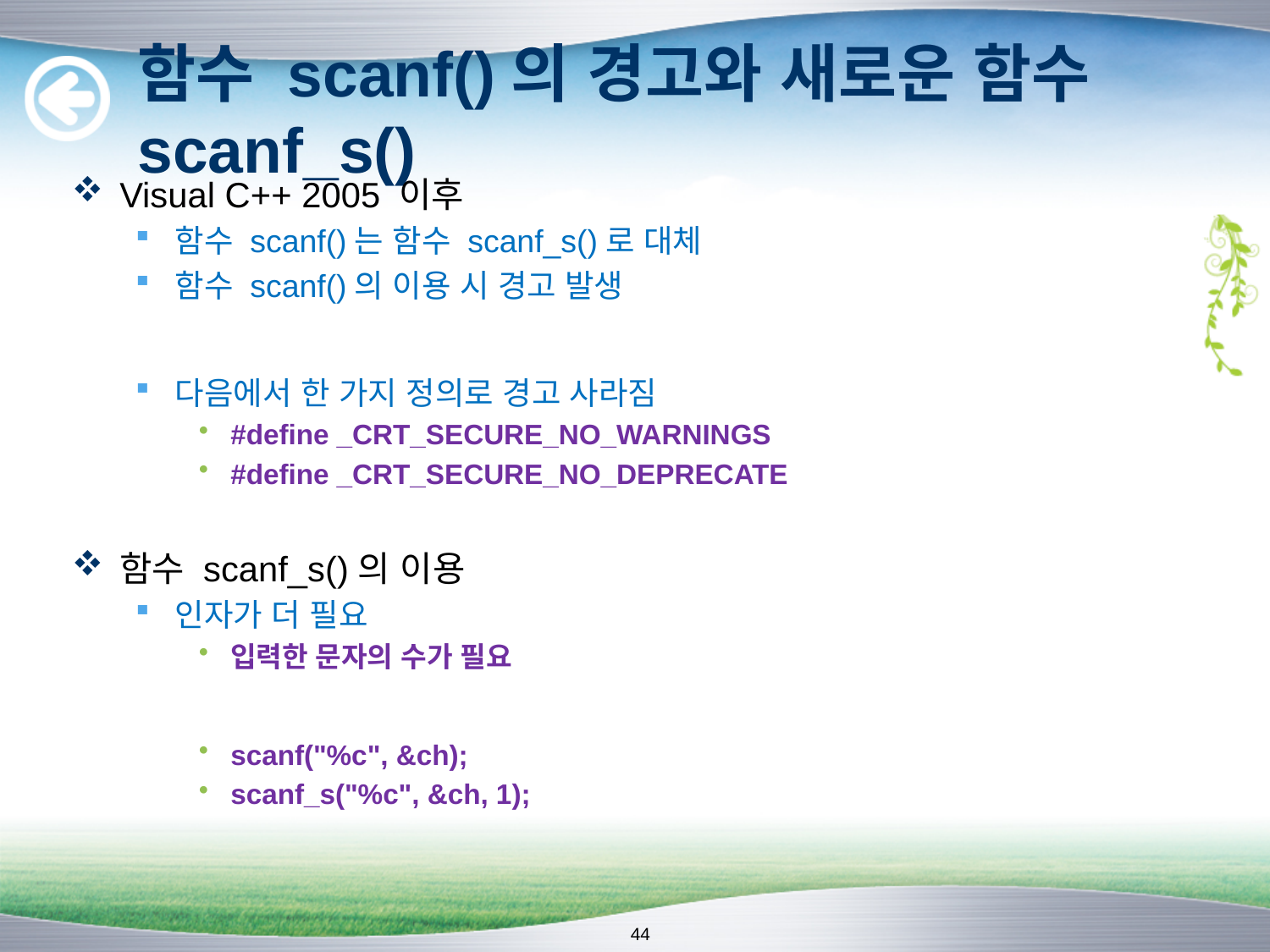

# 함수 scanf()의 경고와 새로운 함수 scanf_s()
Visual C++ 2005 이후
함수 scanf()는 함수 scanf_s()로 대체
함수 scanf()의 이용 시 경고 발생

다음에서 한 가지 정의로 경고 사라짐
#define _CRT_SECURE_NO_WARNINGS
#define _CRT_SECURE_NO_DEPRECATE

함수 scanf_s()의 이용
인자가 더 필요
입력한 문자의 수가 필요

scanf("%c", &ch);
scanf_s("%c", &ch, 1);
44